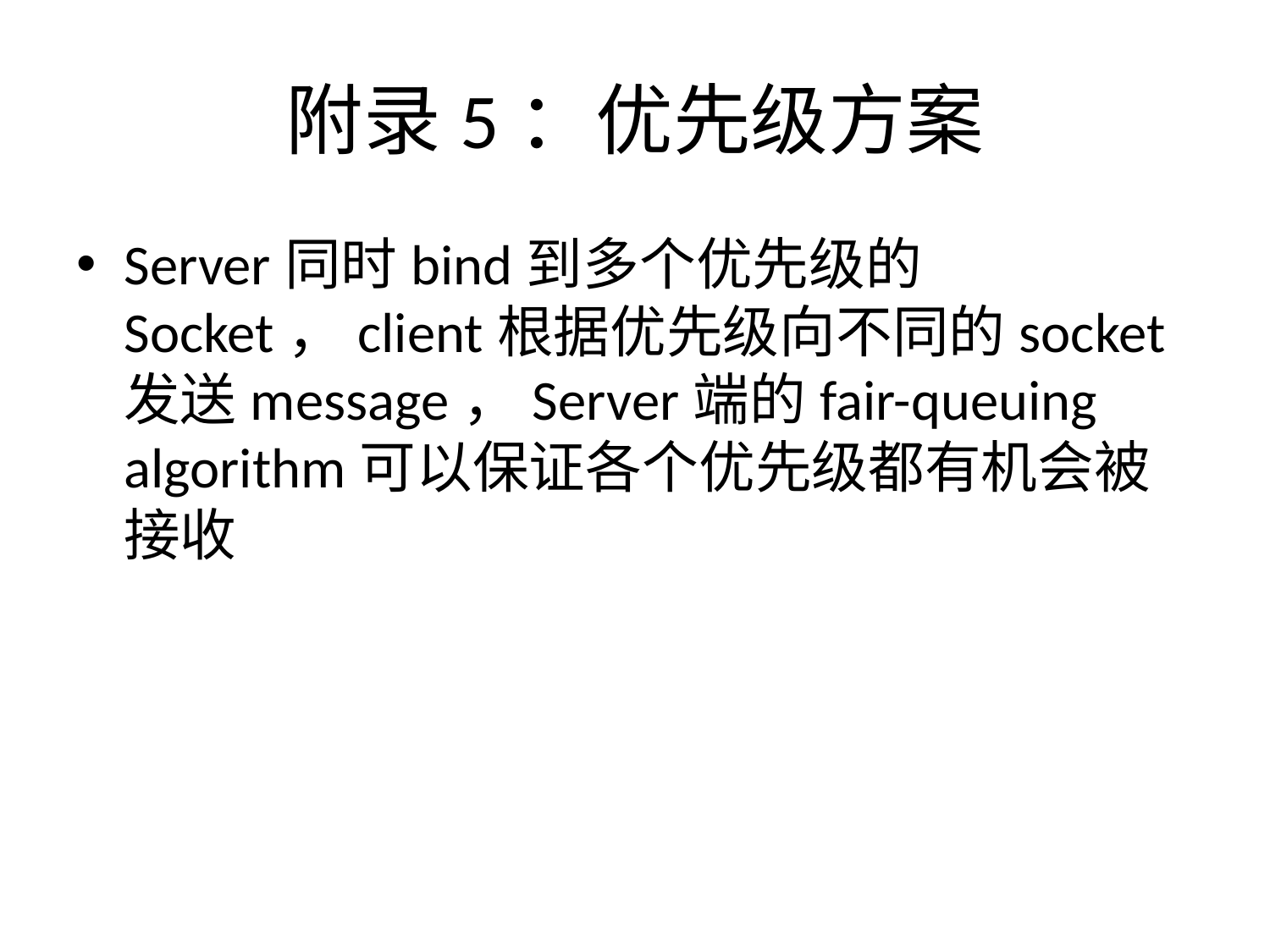

# 附录5：优先级方案
Server同时bind到多个优先级的Socket，client根据优先级向不同的socket发送message，Server端的fair-queuing algorithm可以保证各个优先级都有机会被接收